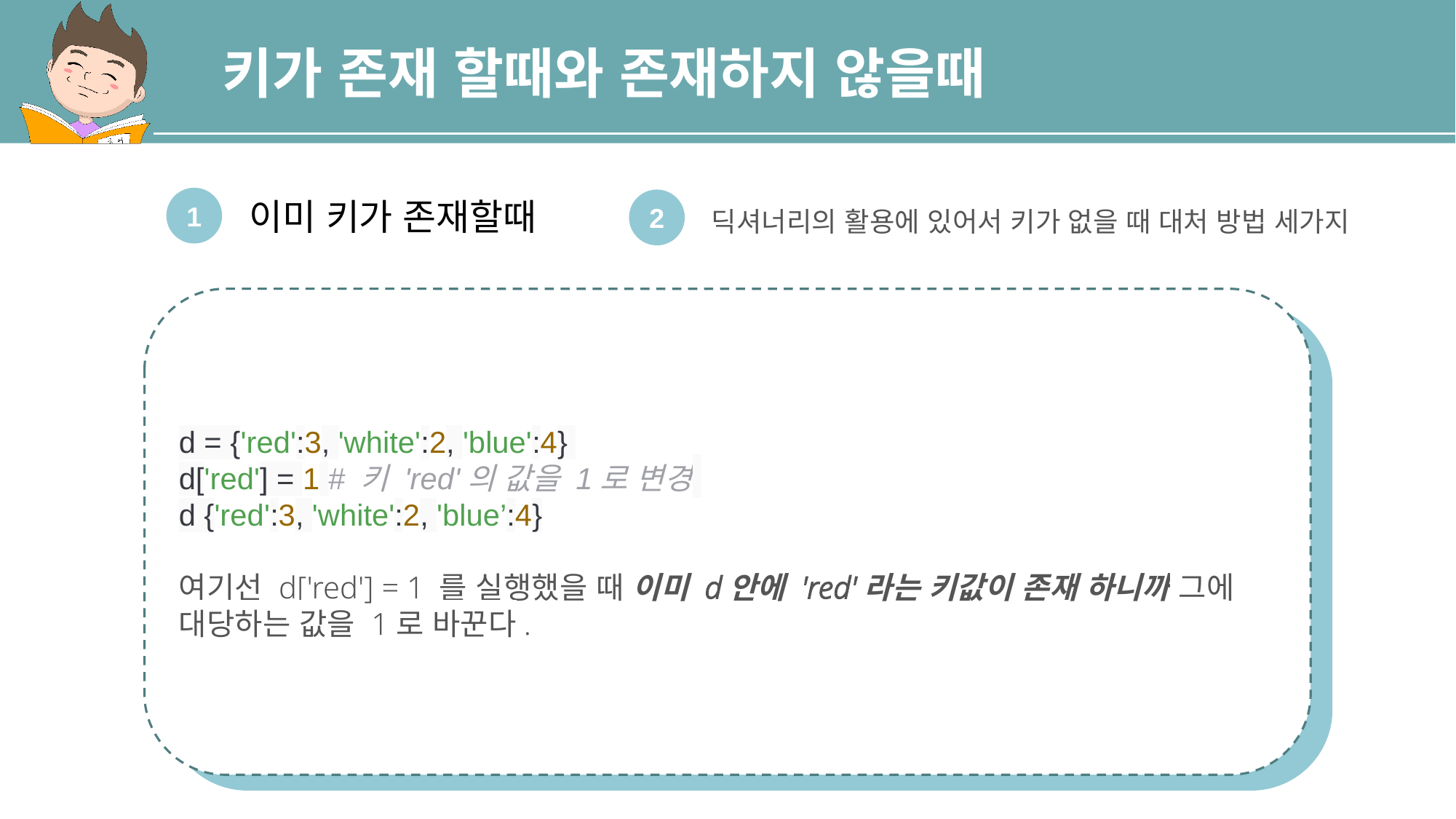

키가 존재 할때와 존재하지 않을때
1
이미 키가 존재할때
2
딕셔너리의 활용에 있어서 키가 없을 때 대처 방법 세가지
d = {'red':3, 'white':2, 'blue':4}
d['red'] = 1 # 키 'red'의 값을 1로 변경
d {'red':3, 'white':2, 'blue’:4}

여기선 d['red'] = 1 를 실행했을 때 이미 d안에 'red'라는 키값이 존재 하니까 그에 대당하는 값을 1로 바꾼다.